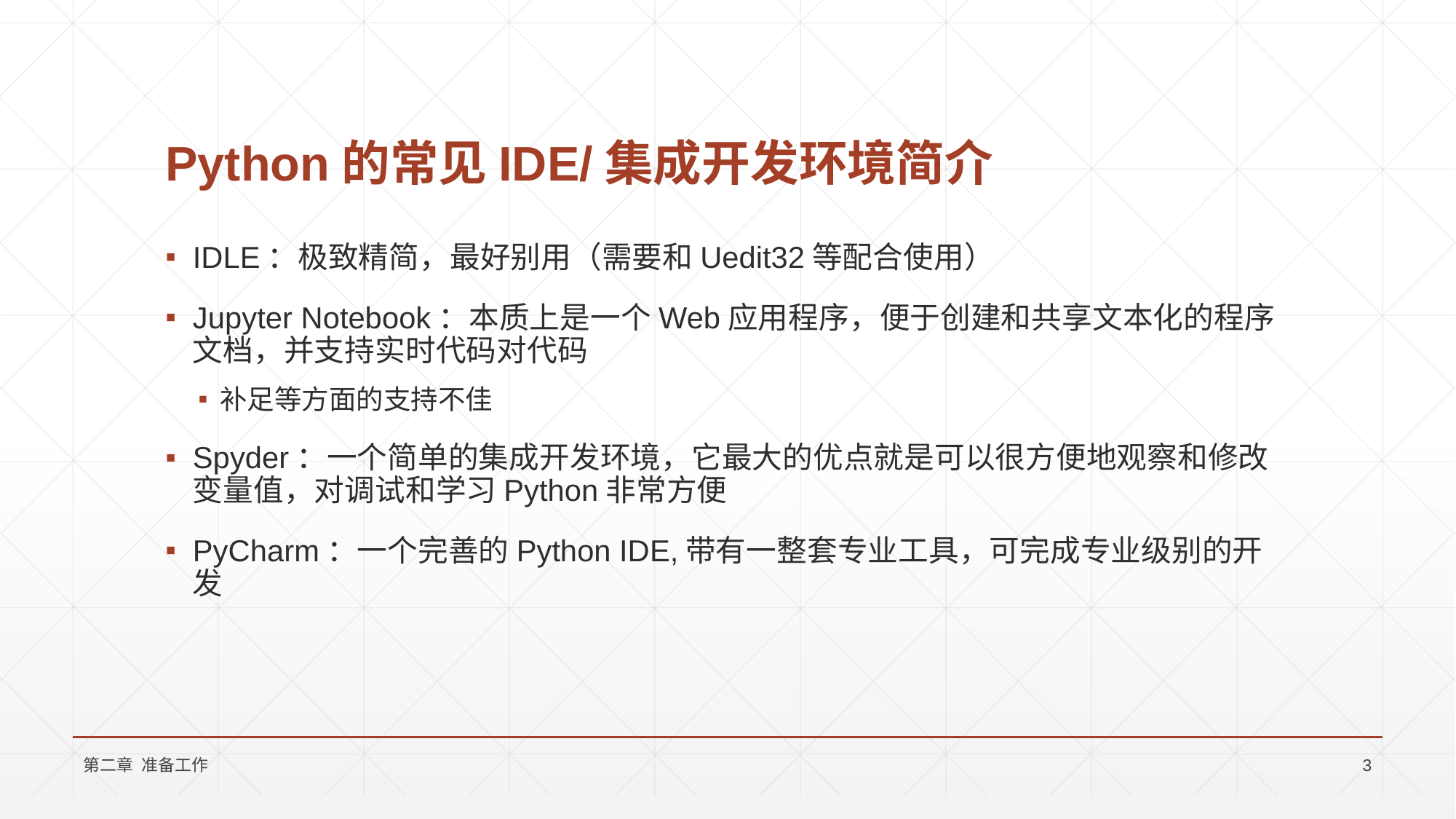

# Python的常见IDE/集成开发环境简介
IDLE：极致精简，最好别用（需要和Uedit32等配合使用）
Jupyter Notebook：本质上是一个Web应用程序，便于创建和共享文本化的程序文档，并支持实时代码对代码
补足等方面的支持不佳
Spyder：一个简单的集成开发环境，它最大的优点就是可以很方便地观察和修改变量值，对调试和学习Python非常方便
PyCharm：一个完善的Python IDE,带有一整套专业工具，可完成专业级别的开发
第二章  准备工作
3